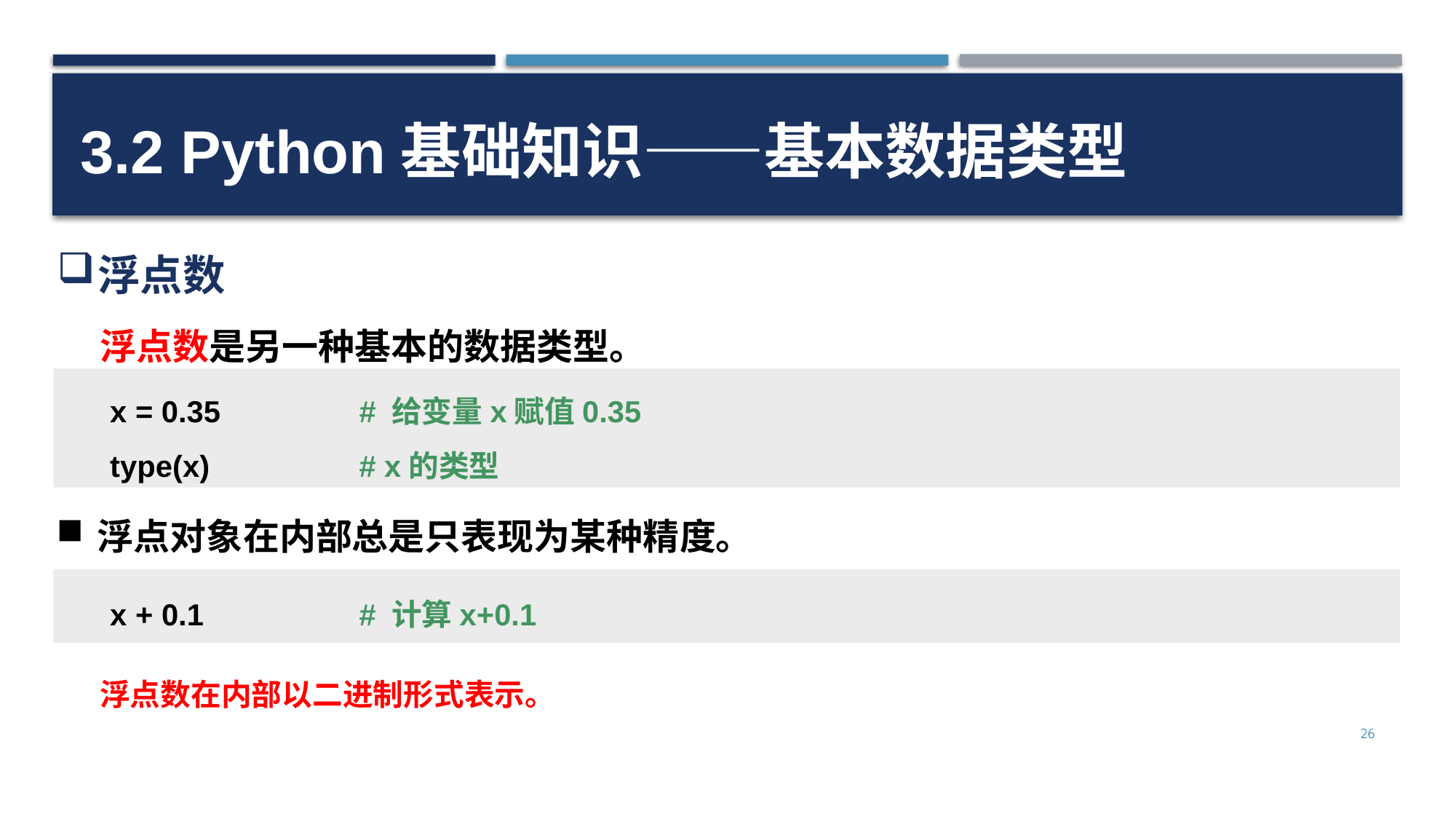

3.2 Python基础知识——基本数据类型
浮点数
浮点数是另一种基本的数据类型。
x = 0.35
type(x)

# 给变量x赋值0.35
# x的类型
浮点对象在内部总是只表现为某种精度。

x + 0.1
# 计算x+0.1
浮点数在内部以二进制形式表示。
26